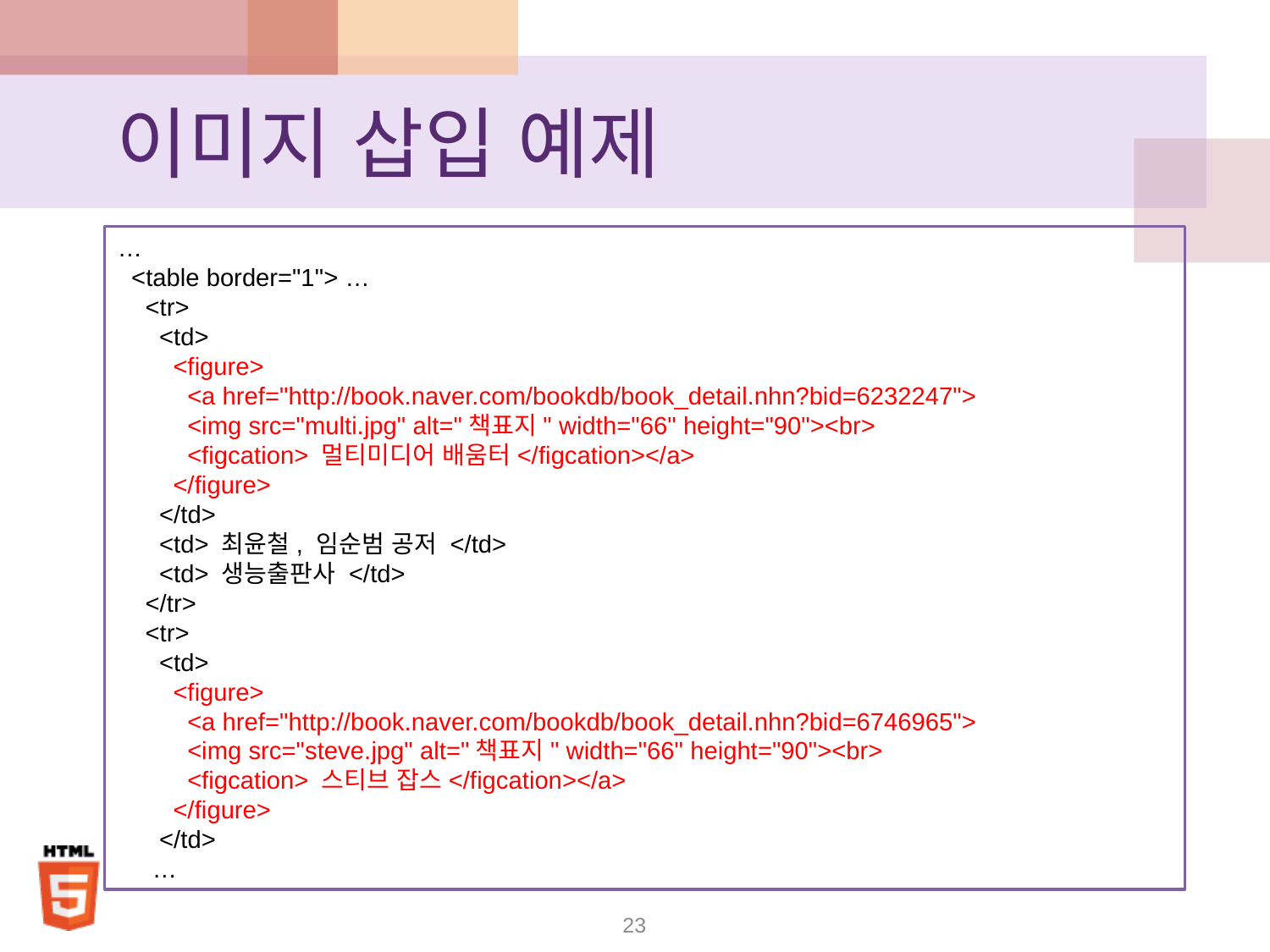

# 이미지 삽입 예제

…
  <table border="1"> …
    <tr>
      <td>
        <figure>
          <a href="http://book.naver.com/bookdb/book_detail.nhn?bid=6232247">
          <img src="multi.jpg" alt="책표지" width="66" height="90"><br>
          <figcation> 멀티미디어 배움터</figcation></a>
        </figure>
      </td>
      <td> 최윤철, 임순범 공저 </td>
      <td> 생능출판사 </td>
    </tr>
    <tr>
      <td>
        <figure>
          <a href="http://book.naver.com/bookdb/book_detail.nhn?bid=6746965">
          <img src="steve.jpg" alt="책표지" width="66" height="90"><br>
          <figcation> 스티브 잡스</figcation></a>
        </figure>
      </td>
     …
23